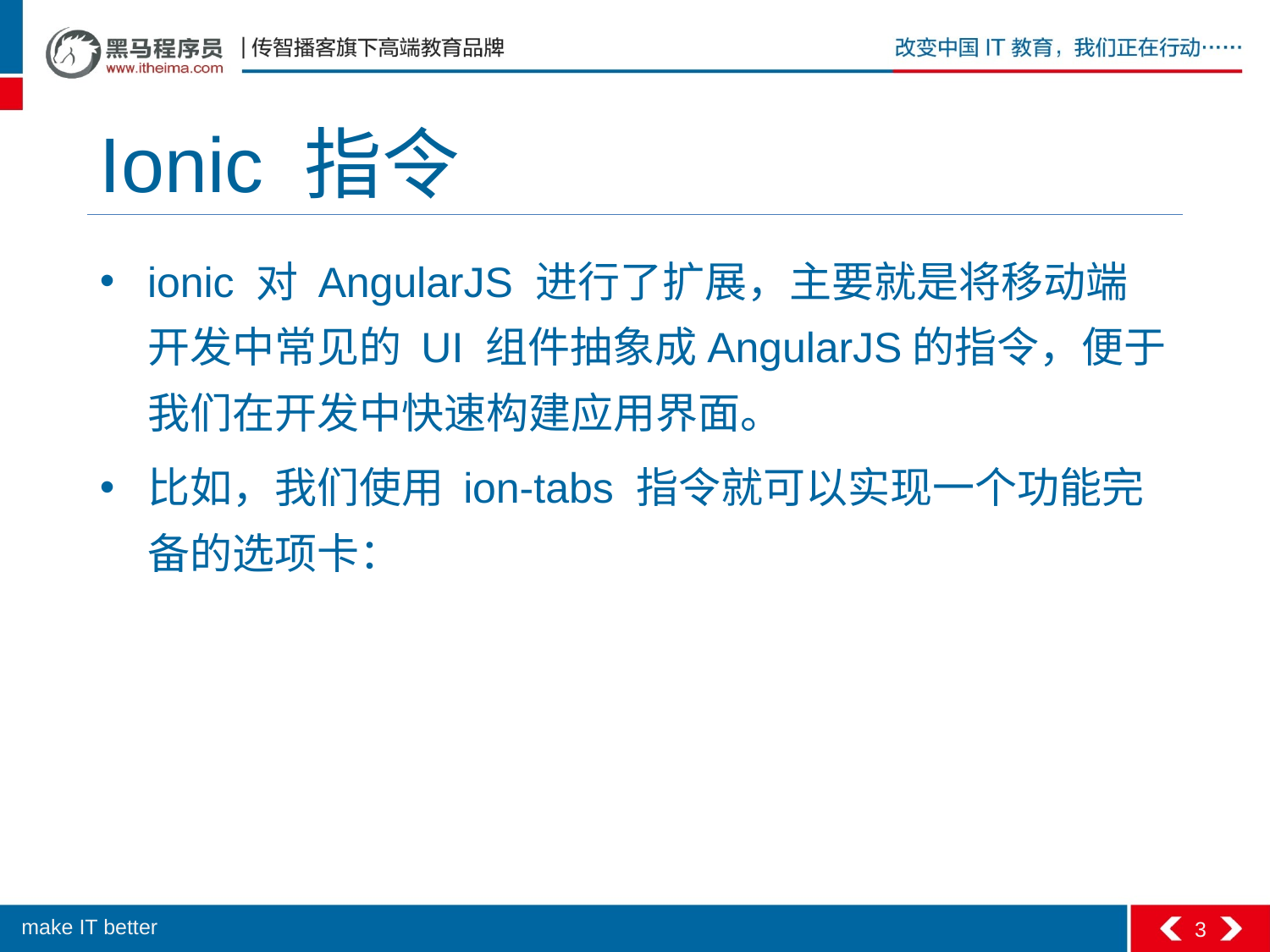

# Ionic 指令
ionic 对 AngularJS 进行了扩展，主要就是将移动端开发中常见的 UI 组件抽象成AngularJS的指令，便于我们在开发中快速构建应用界面。
比如，我们使用 ion-tabs 指令就可以实现一个功能完备的选项卡：
3

make IT better